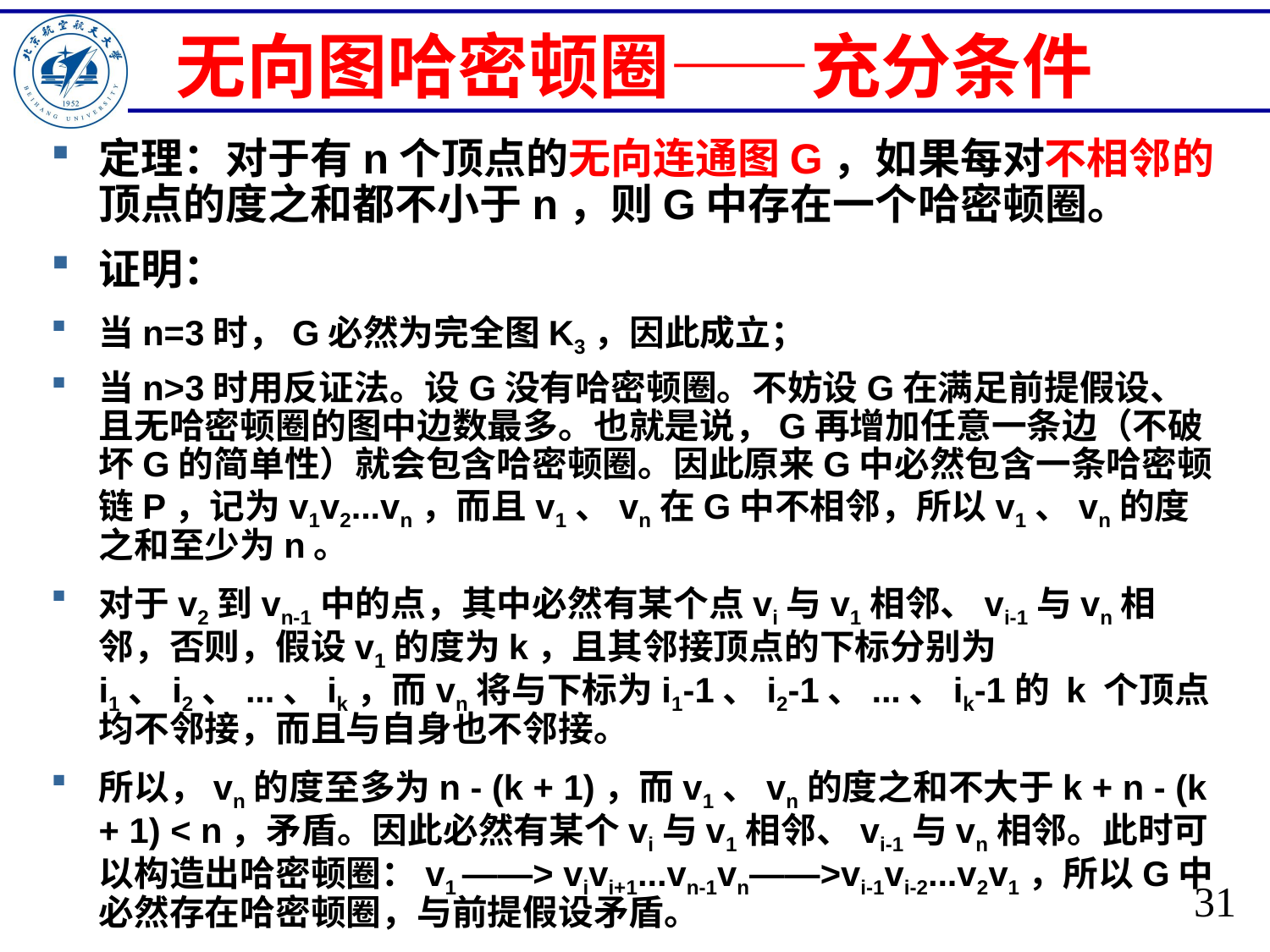

# 无向图哈密顿圈——充分条件
定理：对于有n个顶点的无向连通图G，如果每对不相邻的顶点的度之和都不小于n，则G中存在一个哈密顿圈。
证明：
当n=3时，G必然为完全图K3，因此成立；
当n>3时用反证法。设G没有哈密顿圈。不妨设G在满足前提假设、且无哈密顿圈的图中边数最多。也就是说，G再增加任意一条边（不破坏G的简单性）就会包含哈密顿圈。因此原来G中必然包含一条哈密顿链P，记为v1v2...vn，而且v1、vn在G中不相邻，所以v1、vn的度之和至少为n。
对于v2到vn-1中的点，其中必然有某个点vi与v1相邻、vi-1与vn相邻，否则，假设v1的度为k，且其邻接顶点的下标分别为i1、i2、...、ik，而vn将与下标为i1-1、i2-1、...、ik-1的 k 个顶点均不邻接，而且与自身也不邻接。
所以，vn的度至多为n - (k + 1)，而v1、vn的度之和不大于k + n - (k + 1) < n，矛盾。因此必然有某个vi与v1相邻、vi-1与vn相邻。此时可以构造出哈密顿圈：v1 ——> vivi+1...vn-1vn——>vi-1vi-2...v2v1，所以G中必然存在哈密顿圈，与前提假设矛盾。